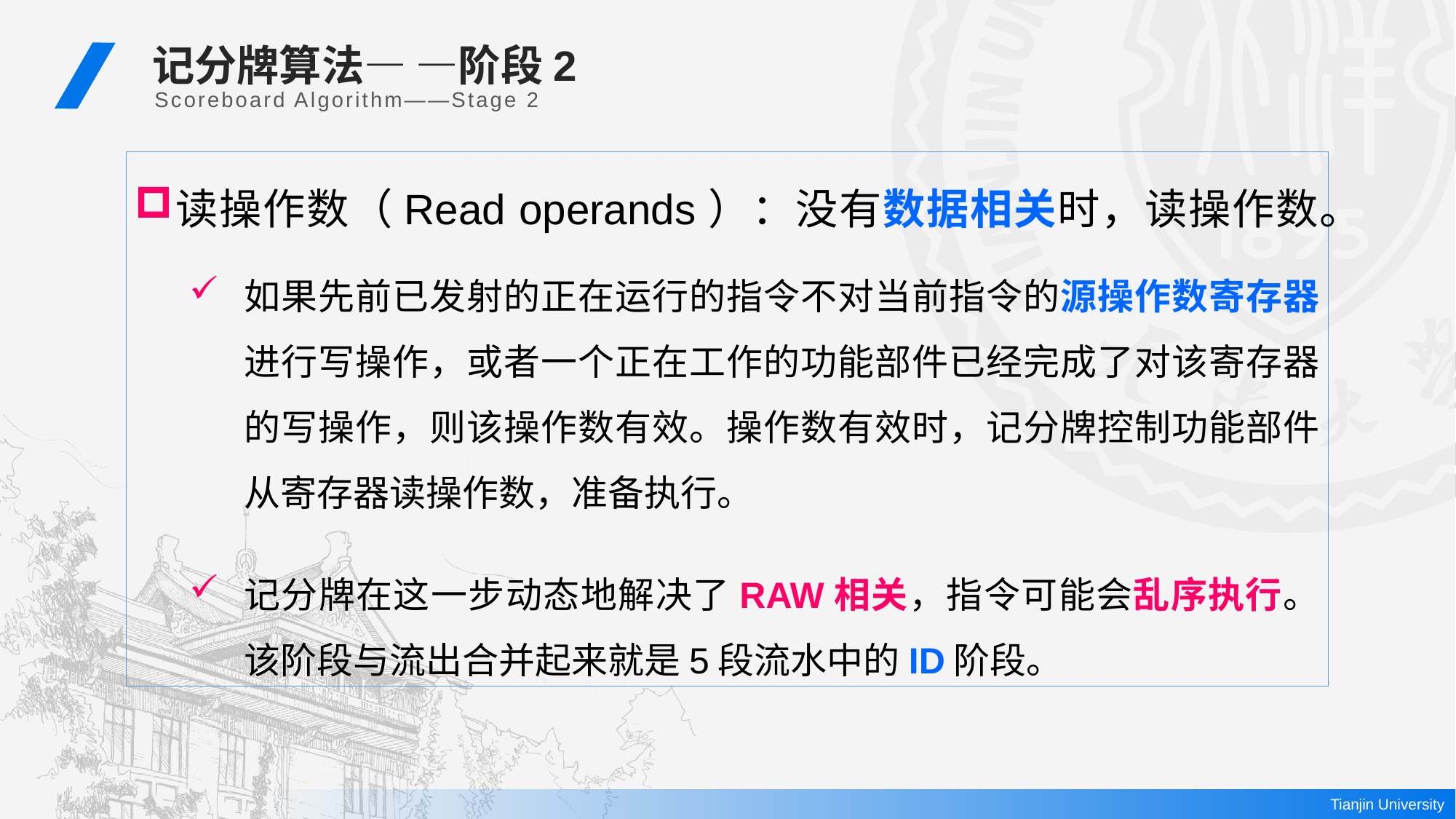

记分牌算法— —阶段2
Scoreboard Algorithm——Stage 2
读操作数（Read operands）：没有数据相关时，读操作数。
如果先前已发射的正在运行的指令不对当前指令的源操作数寄存器进行写操作，或者一个正在工作的功能部件已经完成了对该寄存器的写操作，则该操作数有效。操作数有效时，记分牌控制功能部件从寄存器读操作数，准备执行。
记分牌在这一步动态地解决了RAW相关，指令可能会乱序执行。该阶段与流出合并起来就是5段流水中的ID阶段。